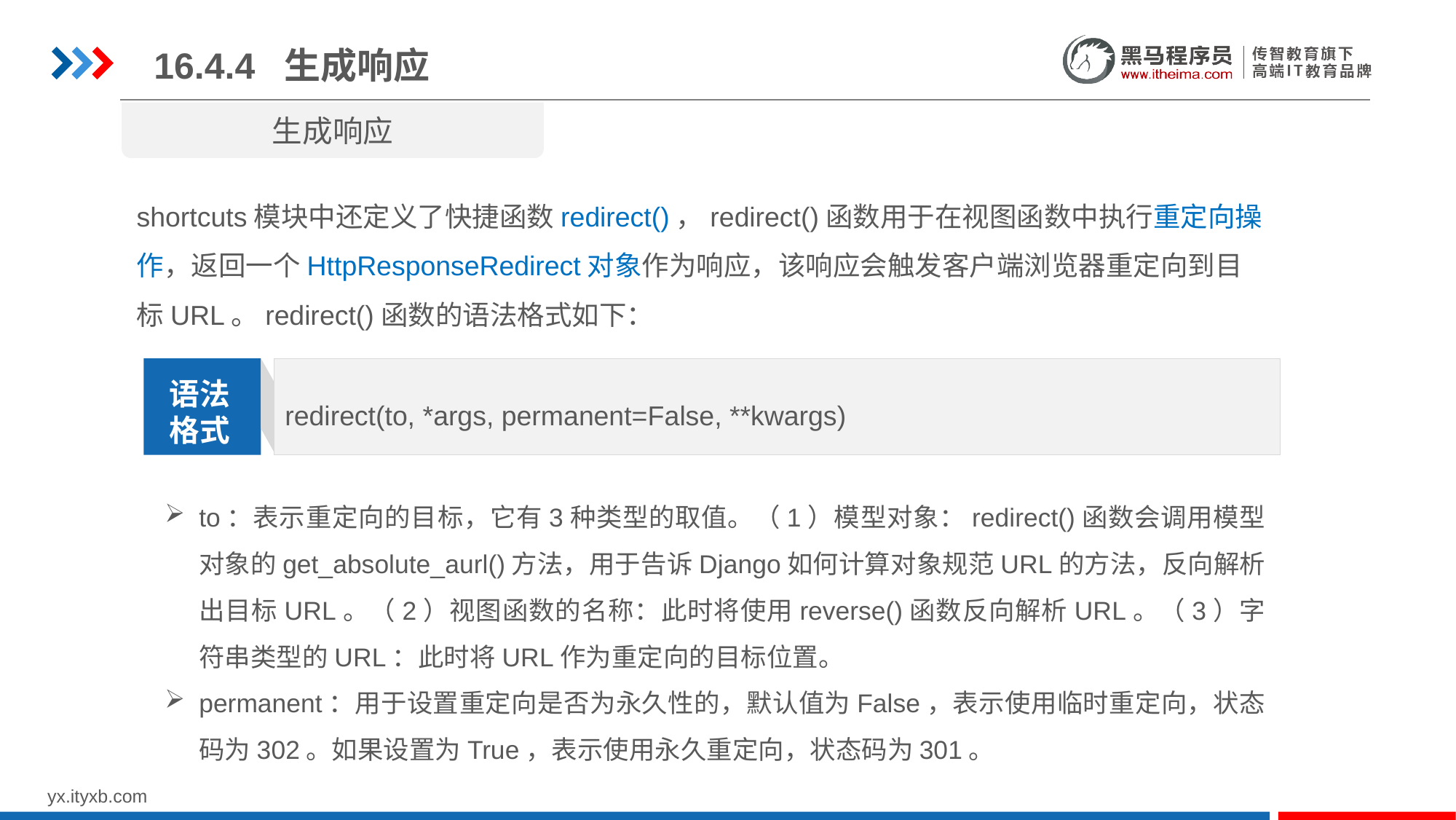

16.4.4  生成响应

生成响应
shortcuts模块中还定义了快捷函数redirect()，redirect()函数用于在视图函数中执行重定向操作，返回一个HttpResponseRedirect对象作为响应，该响应会触发客户端浏览器重定向到目标URL。redirect()函数的语法格式如下：

redirect(to, *args, permanent=False, **kwargs)

语法
格式
to：表示重定向的目标，它有3种类型的取值。（1）模型对象：redirect()函数会调用模型对象的get_absolute_aurl()方法，用于告诉Django如何计算对象规范URL的方法，反向解析出目标URL。（2）视图函数的名称：此时将使用reverse()函数反向解析URL。（3）字符串类型的URL：此时将URL作为重定向的目标位置。
permanent：用于设置重定向是否为永久性的，默认值为False，表示使用临时重定向，状态码为302。如果设置为True，表示使用永久重定向，状态码为301。